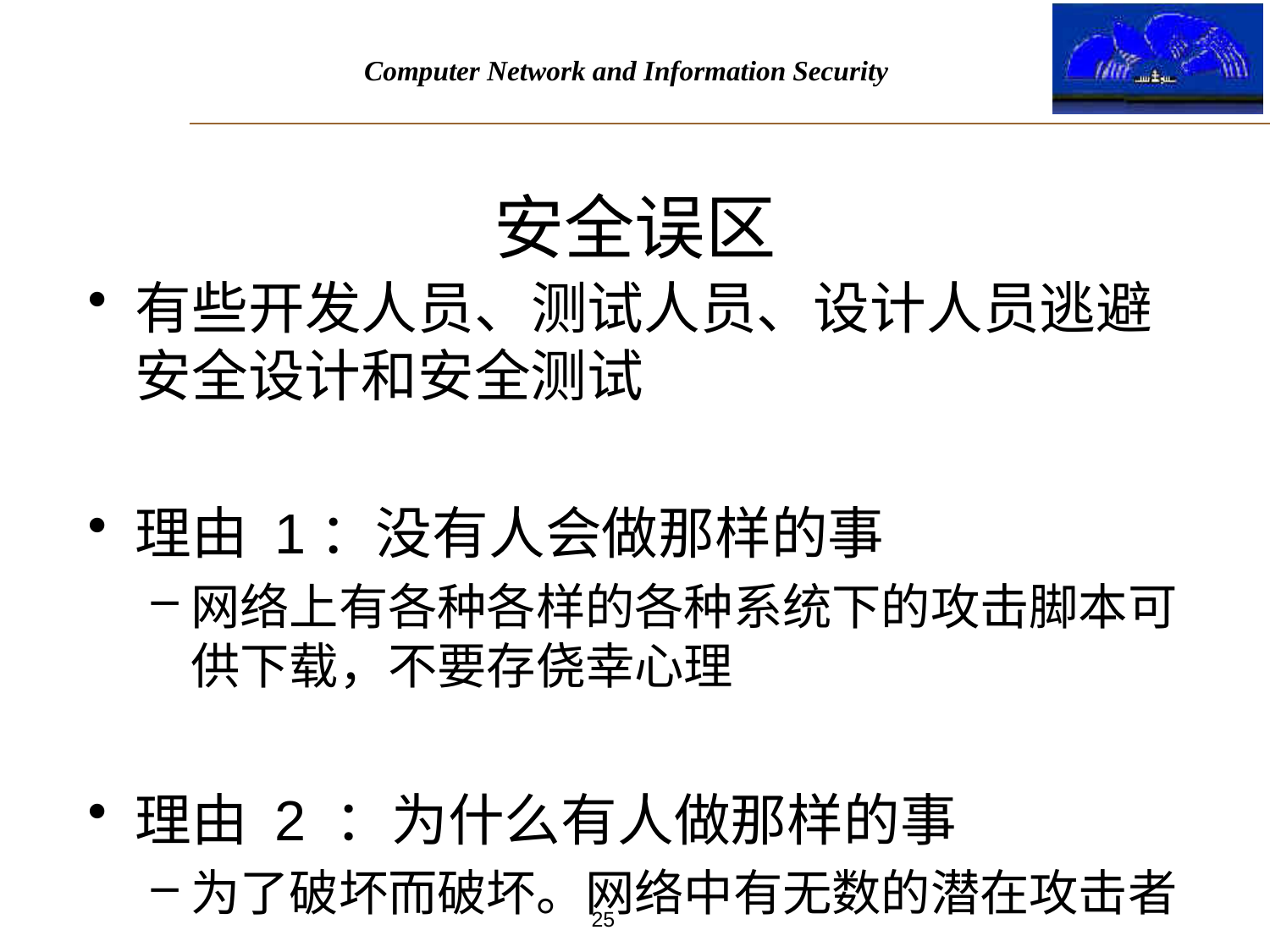

安全误区
有些开发人员、测试人员、设计人员逃避安全设计和安全测试

理由 1：没有人会做那样的事
网络上有各种各样的各种系统下的攻击脚本可供下载，不要存侥幸心理

理由 2 ：为什么有人做那样的事
为了破坏而破坏。网络中有无数的潜在攻击者
25